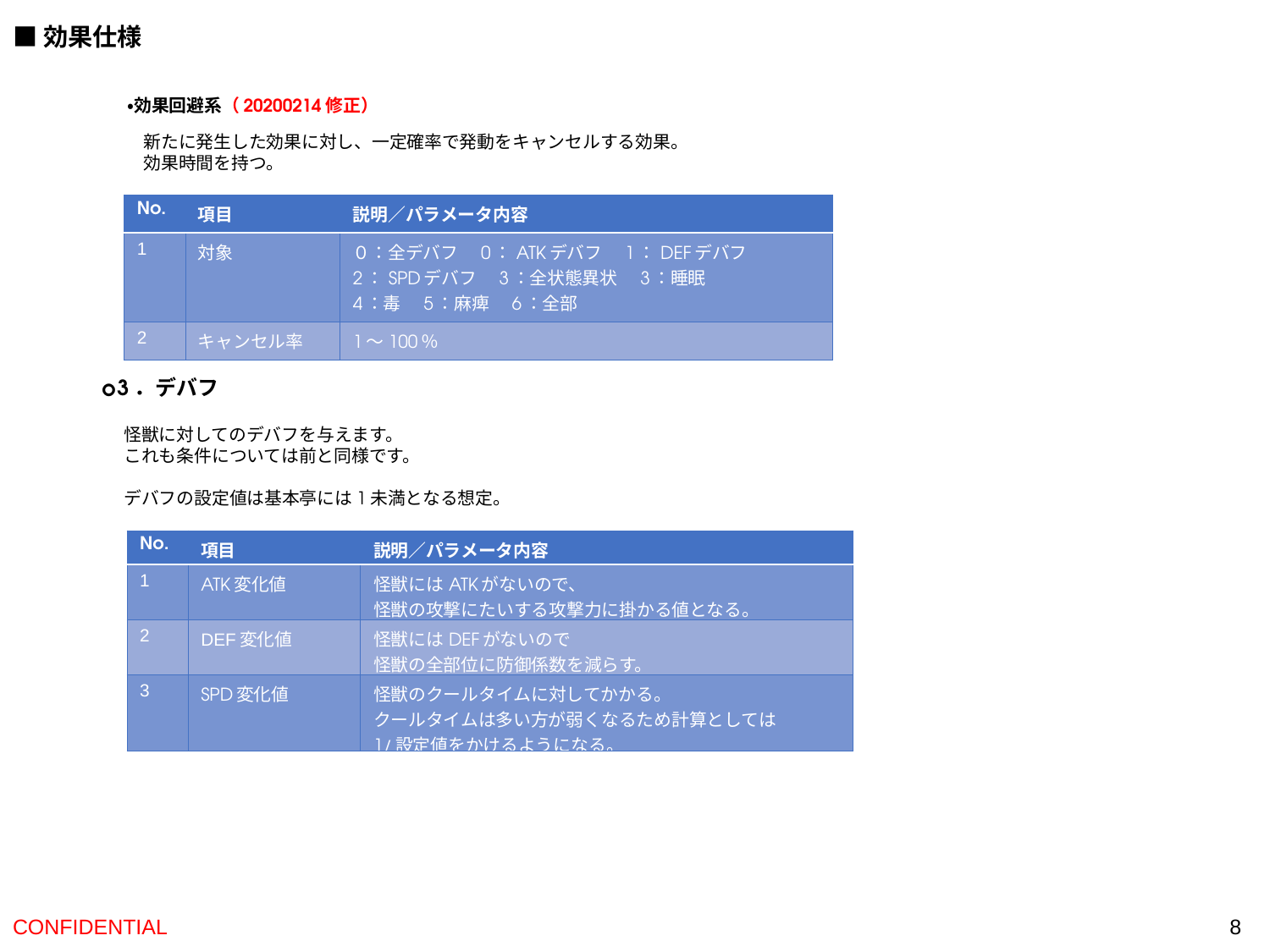

■効果仕様
・効果回避系（20200214修正）
新たに発生した効果に対し、一定確率で発動をキャンセルする効果。
効果時間を持つ。
| No. | 項目 | 説明／パラメータ内容 |
| --- | --- | --- |
| 1 | 対象 | ０：全デバフ　0：ATKデバフ　1：DEFデバフ 2：SPDデバフ　3：全状態異状　3：睡眠 4：毒　5：麻痺　6：全部 |
| 2 | キャンセル率 | 1～100％ |
○3．デバフ
怪獣に対してのデバフを与えます。
これも条件については前と同様です。

デバフの設定値は基本亭には1未満となる想定。
| No. | 項目 | 説明／パラメータ内容 |
| --- | --- | --- |
| 1 | ATK変化値 | 怪獣にはATKがないので、 怪獣の攻撃にたいする攻撃力に掛かる値となる。 |
| 2 | DEF変化値 | 怪獣にはDEFがないので 怪獣の全部位に防御係数を減らす。 |
| 3 | SPD変化値 | 怪獣のクールタイムに対してかかる。 クールタイムは多い方が弱くなるため計算としては 1/設定値をかけるようになる。 |
8
CONFIDENTIAL